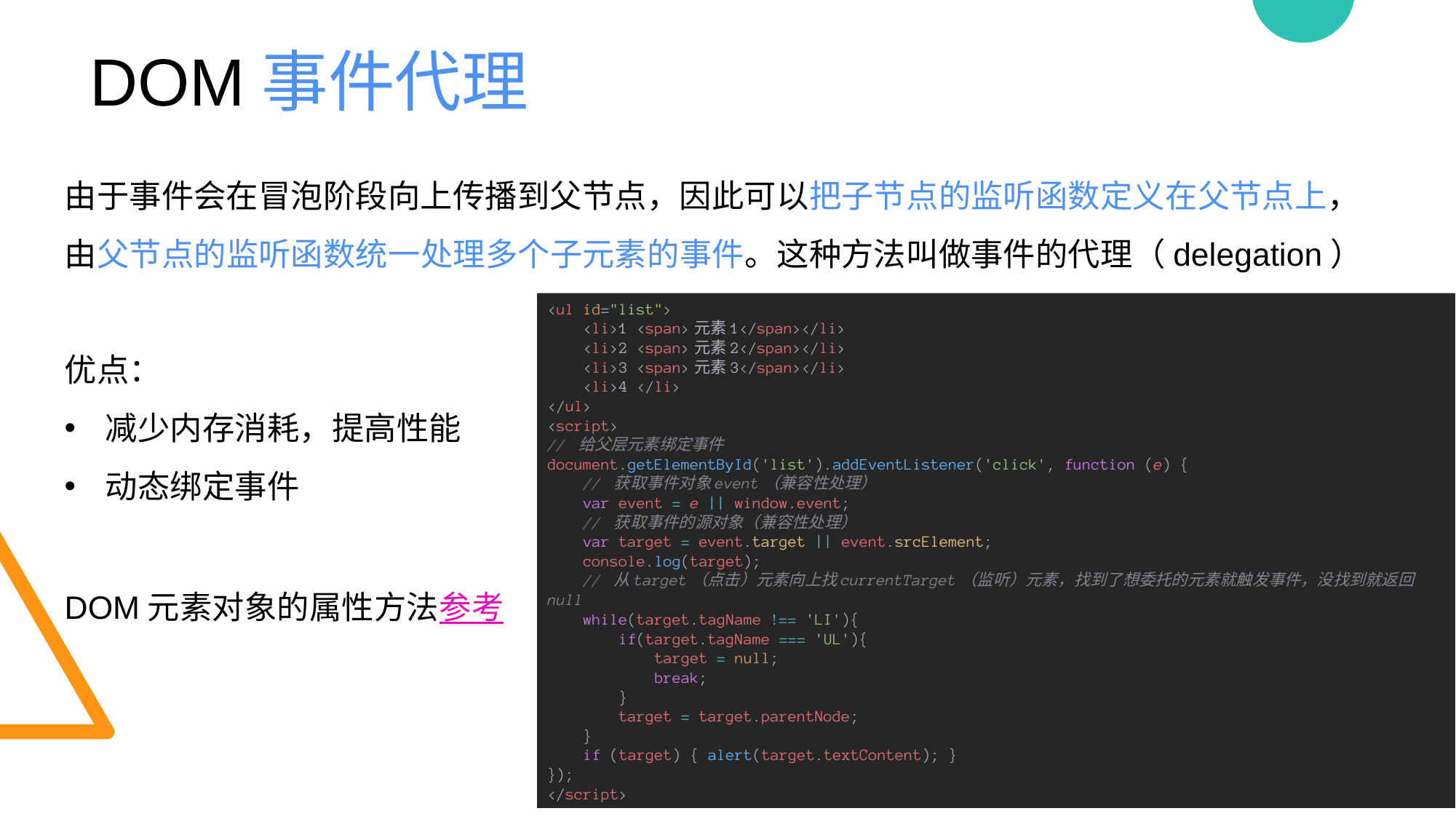

DOM事件代理
由于事件会在冒泡阶段向上传播到父节点，因此可以把子节点的监听函数定义在父节点上，由父节点的监听函数统一处理多个子元素的事件。这种方法叫做事件的代理（delegation）

优点：
减少内存消耗，提高性能
动态绑定事件

DOM元素对象的属性方法参考
<ul id="list">
    <li>1 <span>元素1</span></li>
    <li>2 <span>元素2</span></li>
    <li>3 <span>元素3</span></li>
    <li>4 </li>
</ul>
<script>
// 给父层元素绑定事件
document.getElementById('list').addEventListener('click', function (e) {
    // 获取事件对象event（兼容性处理）
    var event = e || window.event;
    // 获取事件的源对象（兼容性处理）
    var target = event.target || event.srcElement;
    console.log(target);
    // 从target（点击）元素向上找currentTarget（监听）元素，找到了想委托的元素就触发事件，没找到就返回null
    while(target.tagName !== 'LI'){
        if(target.tagName === 'UL'){
            target = null;
            break;
        }
        target = target.parentNode;
    }
    if (target) { alert(target.textContent); }
});
</script>